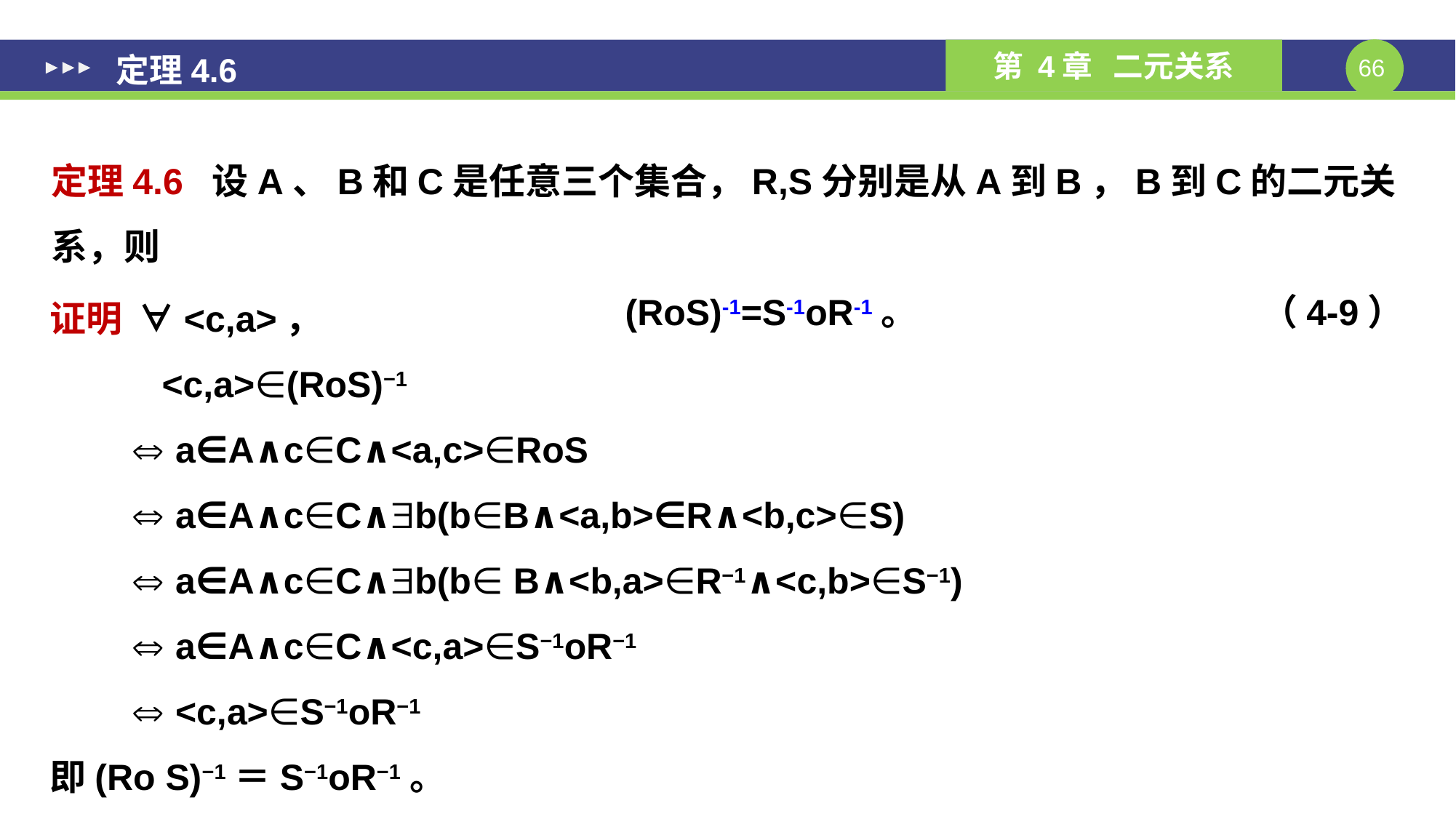

# 定理4.6
定理4.6  设A、B和C是任意三个集合，R,S分别是从A到B，B到C的二元关系，则
(RoS)-1=S-1oR-1。                                          （4-9）
证明  ∀<c,a>，
           <c,a>∈(RoS)−1
        ⇔ a∈A∧c∈C∧<a,c>∈RoS
        ⇔ a∈A∧c∈C∧∃b(b∈B∧<a,b>∈R∧<b,c>∈S)
        ⇔ a∈A∧c∈C∧∃b(b∈ B∧<b,a>∈R−1∧<c,b>∈S−1)
        ⇔ a∈A∧c∈C∧<c,a>∈S−1oR−1
        ⇔ <c,a>∈S−1oR−1
即(Ro S)−1＝S−1oR−1。